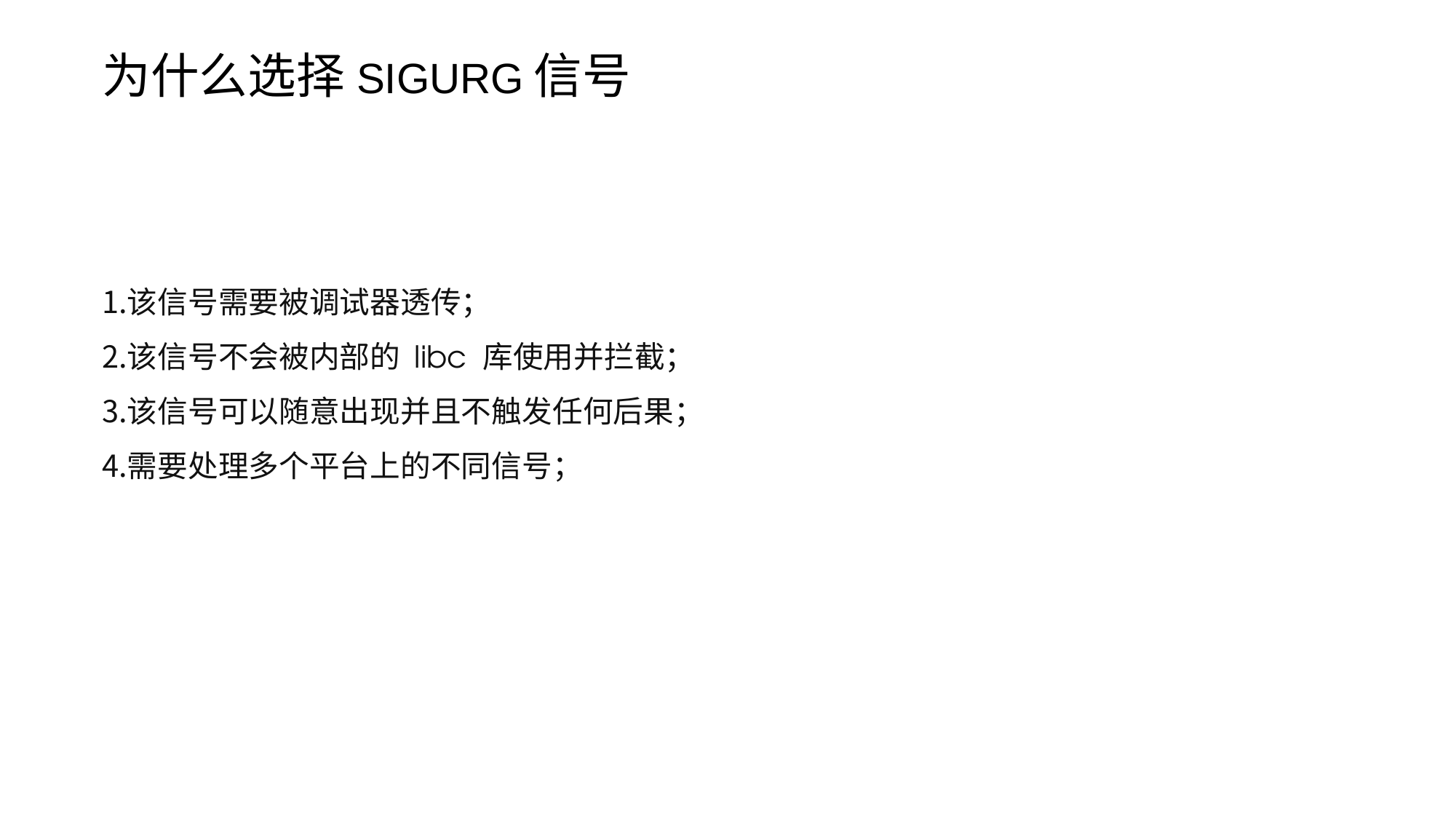

# 为什么选择SIGURG信号
该信号需要被调试器透传；
该信号不会被内部的 libc 库使用并拦截；
该信号可以随意出现并且不触发任何后果；
需要处理多个平台上的不同信号；